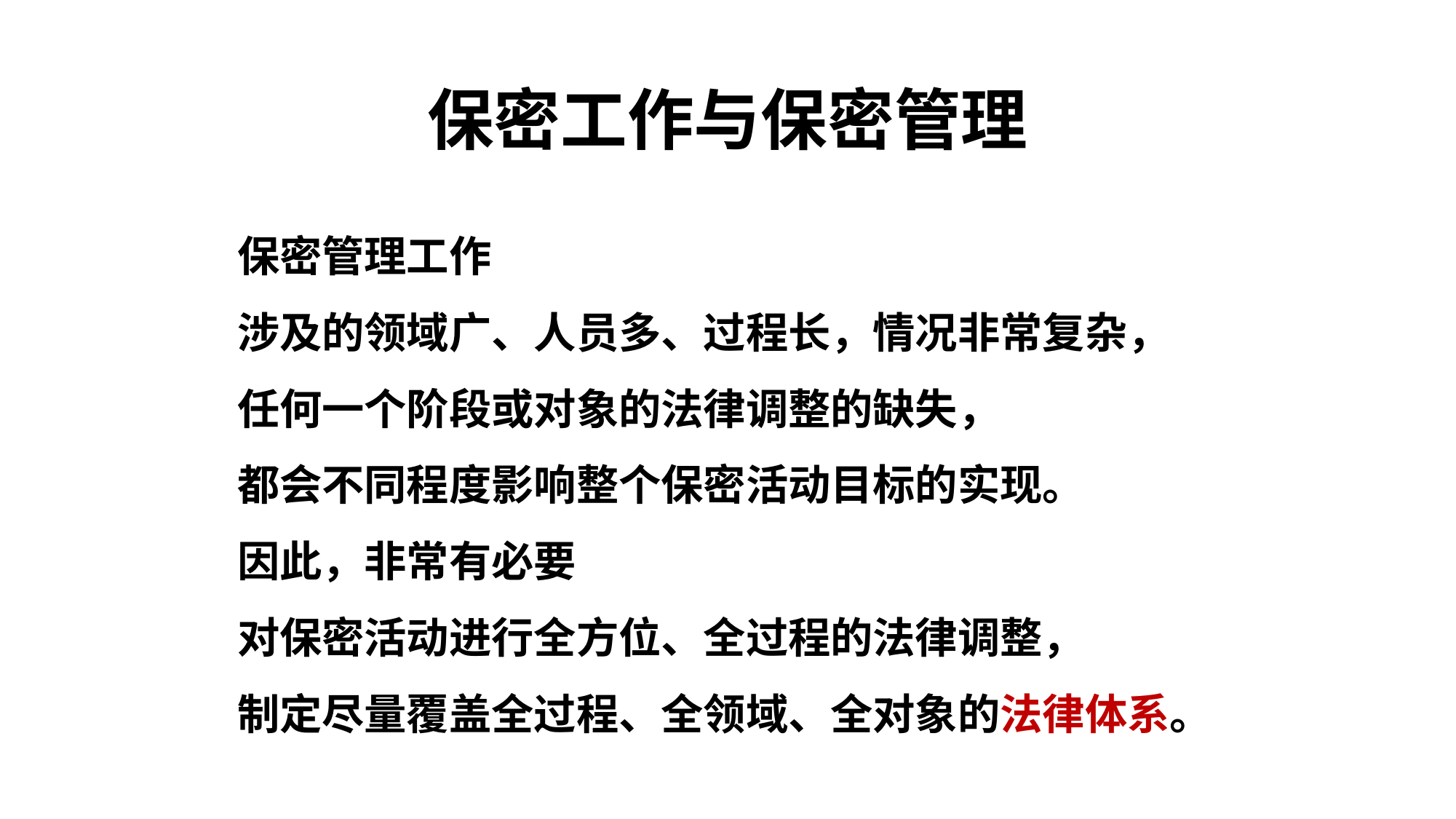

# 保密工作与保密管理
保密管理工作
涉及的领域广、人员多、过程长，情况非常复杂，
任何一个阶段或对象的法律调整的缺失，
都会不同程度影响整个保密活动目标的实现。
因此，非常有必要
对保密活动进行全方位、全过程的法律调整，
制定尽量覆盖全过程、全领域、全对象的法律体系。